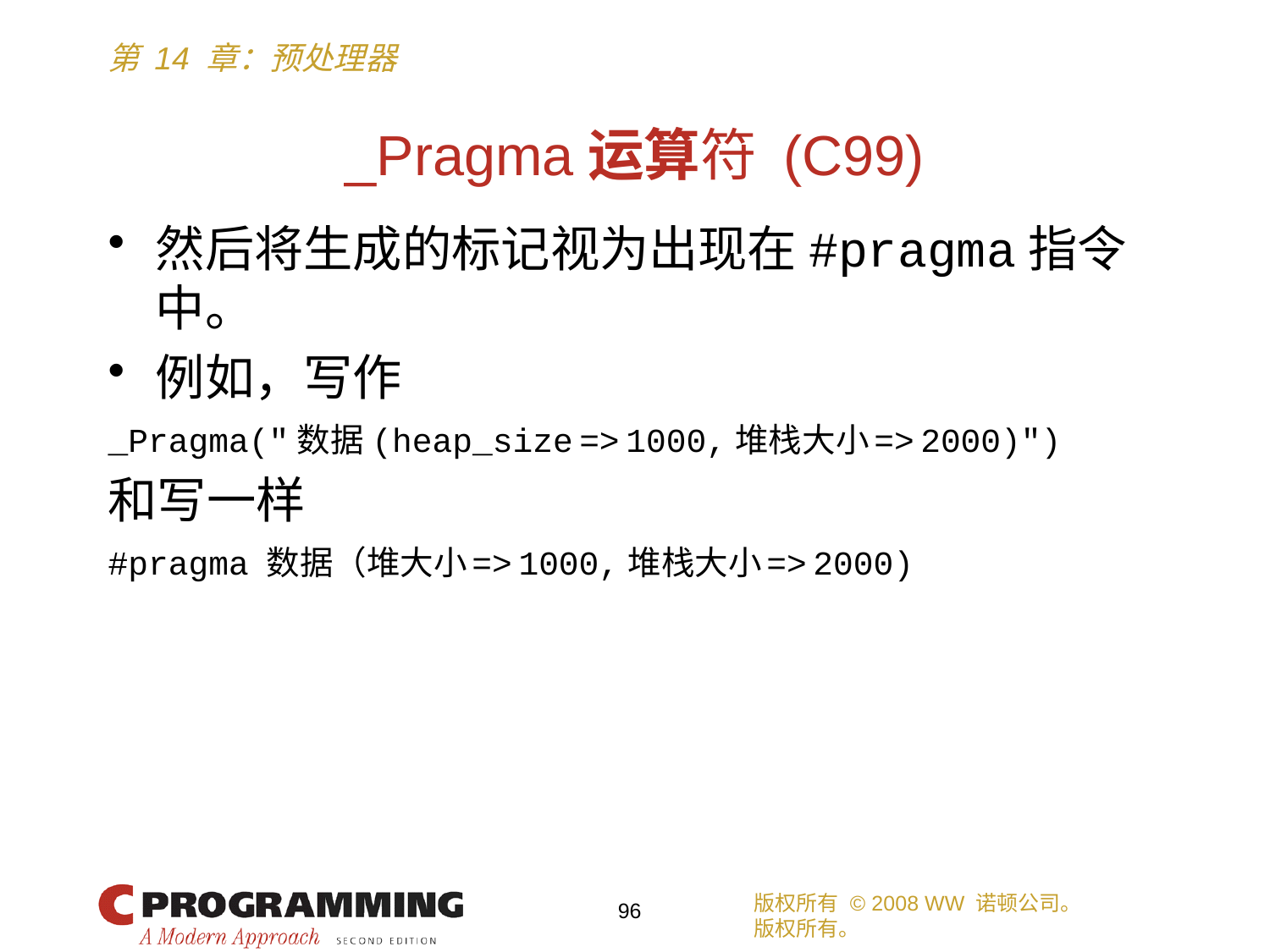

# _Pragma运算符 (C99)
然后将生成的标记视为出现在#pragma指令中。
例如，写作
_Pragma("数据(heap_size => 1000, 堆栈大小 => 2000)")
和写一样
#pragma 数据（堆大小 => 1000, 堆栈大小 => 2000)
版权所有 © 2008 WW 诺顿公司。
版权所有。
96